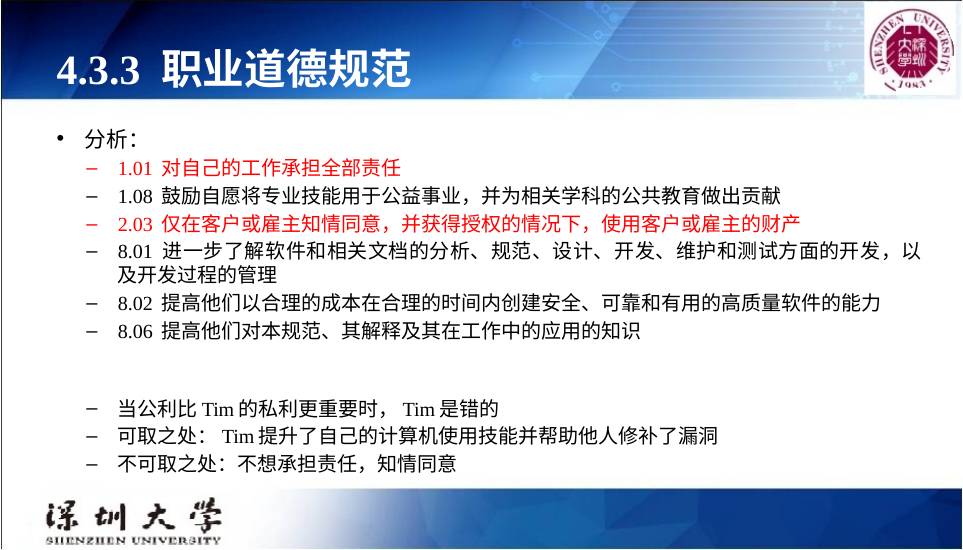

# 4.3.3 职业道德规范
分析：
1.01 对自己的工作承担全部责任
1.08 鼓励自愿将专业技能用于公益事业，并为相关学科的公共教育做出贡献
2.03 仅在客户或雇主知情同意，并获得授权的情况下，使用客户或雇主的财产
8.01 进一步了解软件和相关文档的分析、规范、设计、开发、维护和测试方面的开发，以及开发过程的管理
8.02 提高他们以合理的成本在合理的时间内创建安全、可靠和有用的高质量软件的能力
8.06 提高他们对本规范、其解释及其在工作中的应用的知识

当公利比Tim的私利更重要时，Tim是错的
可取之处：Tim提升了自己的计算机使用技能并帮助他人修补了漏洞
不可取之处：不想承担责任，知情同意
40